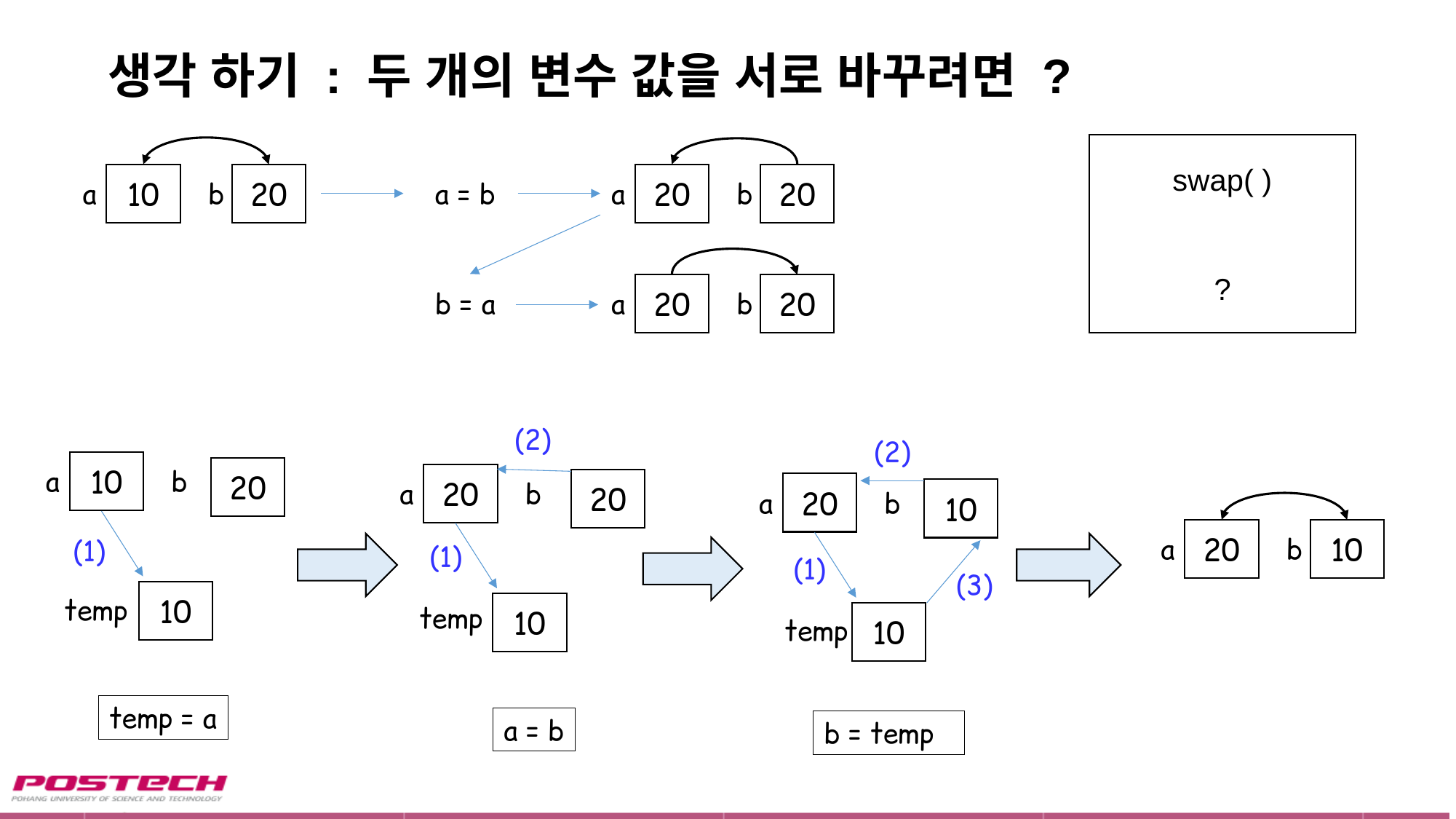

# 생각 하기 : 두 개의 변수 값을 서로 바꾸려면 ?
swap( )

?
10
20
20
20
a
b
a = b
a
b
20
20
b = a
a
b
(2)
(2)
10
20
a
b
20
20
a
b
20
10
a
b
20
10
a
b
(1)

(1)

(1)
(3)
10
temp
10
temp
10
temp
temp = a
a = b
b = temp